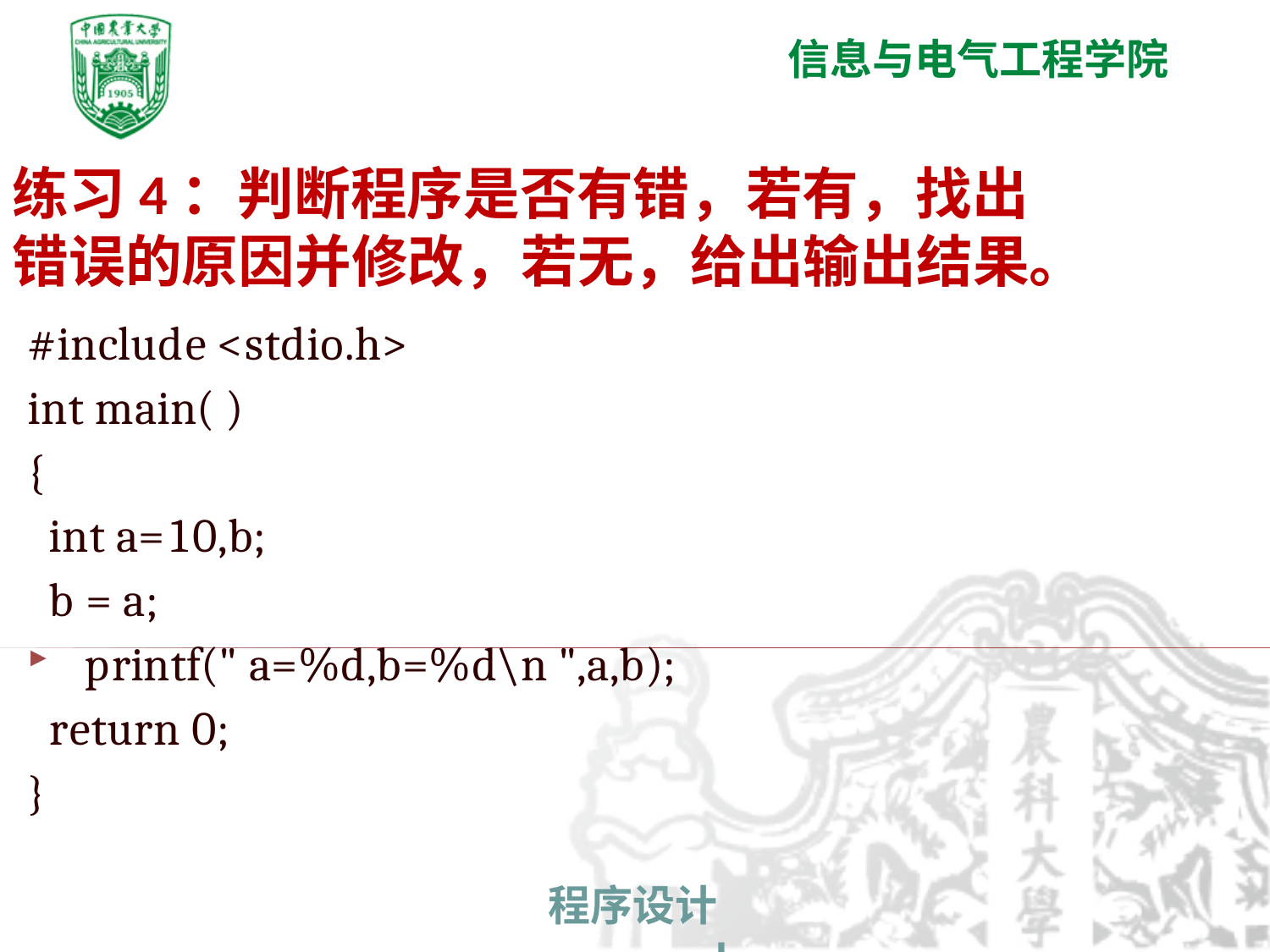

练习4：判断程序是否有错，若有，找出错误的原因并修改，若无，给出输出结果。
#include <stdio.h>
int main( )
{
  int a=10,b;
  b = a;
  printf(" a=%d,b=%d\n ",a,b);
  return 0;
}